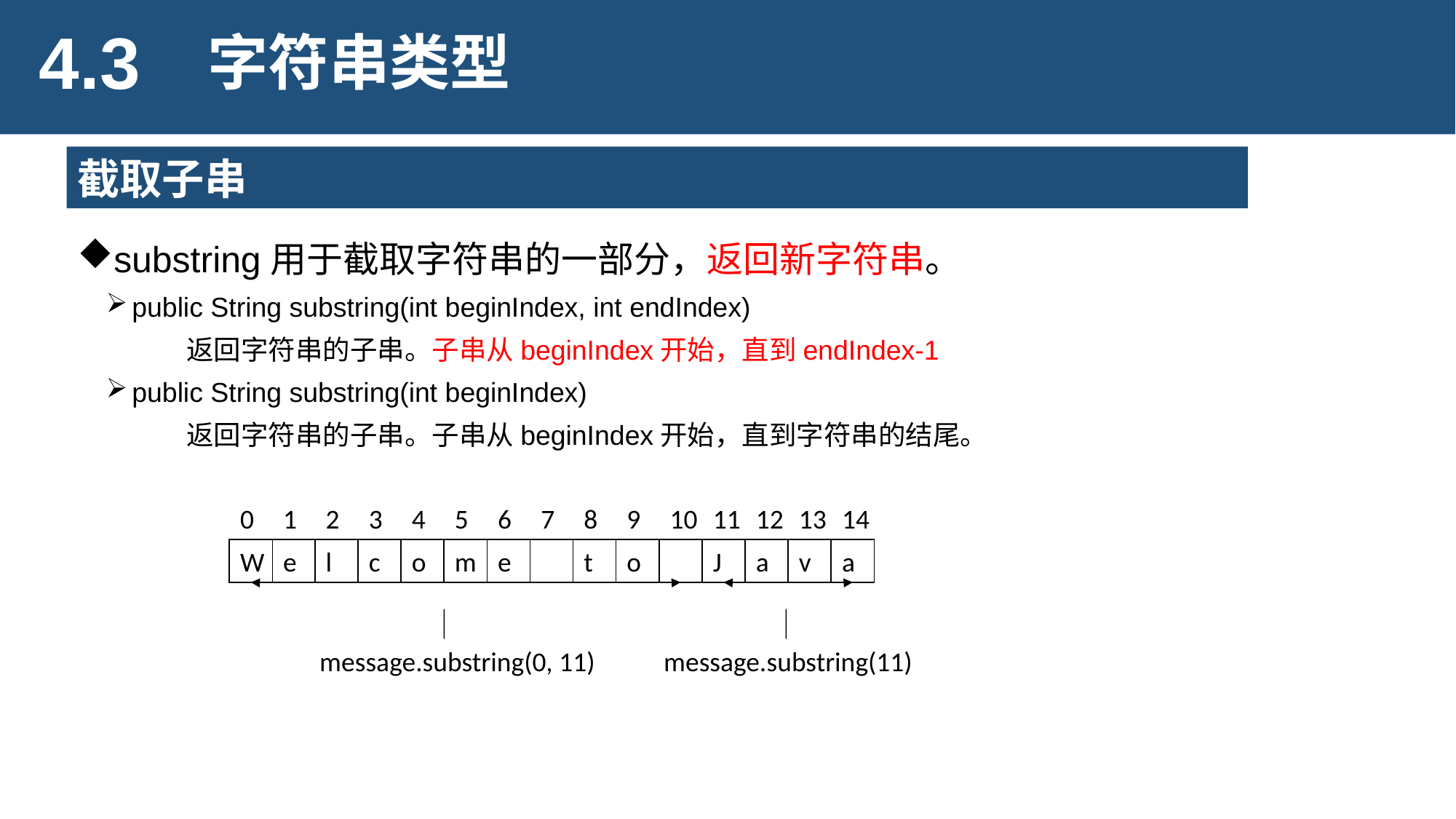

4.3
字符串类型
截取子串
substring用于截取字符串的一部分，返回新字符串。
public String substring(int beginIndex, int endIndex)
返回字符串的子串。子串从beginIndex开始，直到endIndex-1
public String substring(int beginIndex)
返回字符串的子串。子串从beginIndex开始，直到字符串的结尾。

0
1
2
3
4
5
6
7
8
9
10
11
12
13
14
W
e
l
c
o
m
e

t
o

J
a
v
a

message.substring(0, 11)
message.substring(11)